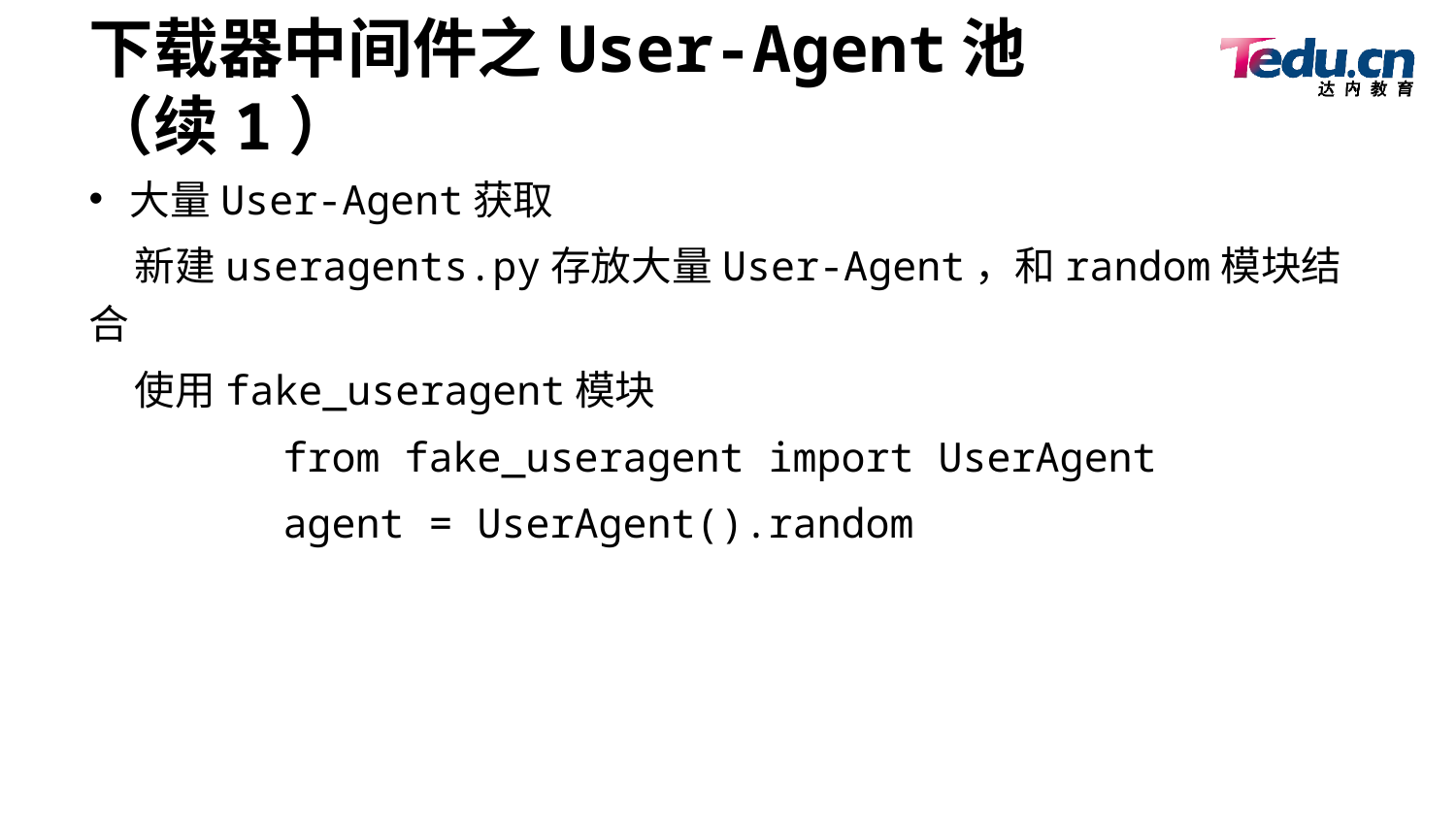

# 下载器中间件之User-Agent池（续1）
大量User-Agent获取
    新建useragents.py存放大量User-Agent，和random模块结合
    使用fake_useragent模块
        from fake_useragent import UserAgent
        agent = UserAgent().random